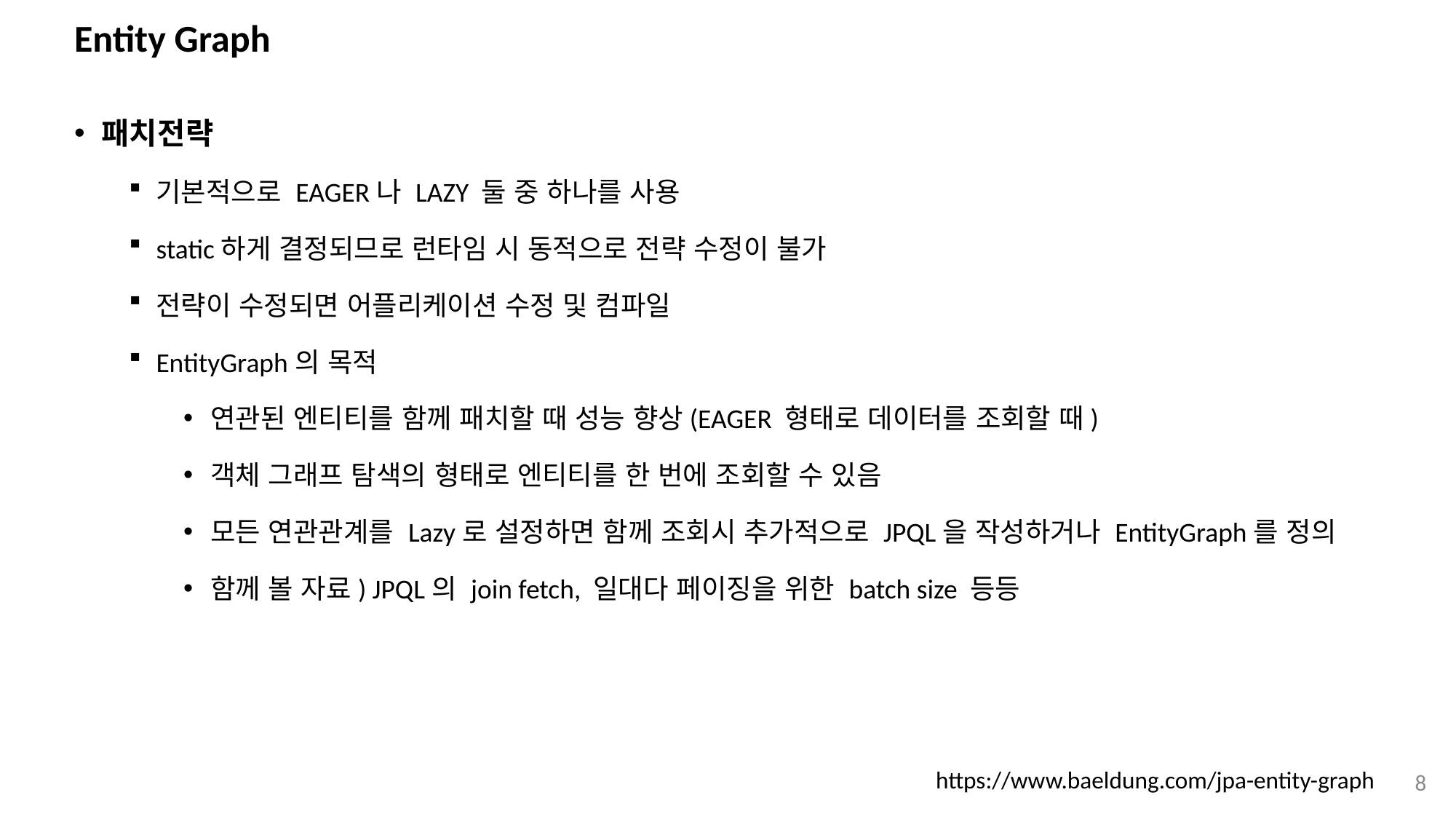

# Entity Graph
패치전략
기본적으로 EAGER나 LAZY 둘 중 하나를 사용
static하게 결정되므로 런타임 시 동적으로 전략 수정이 불가
전략이 수정되면 어플리케이션 수정 및 컴파일
EntityGraph의 목적
연관된 엔티티를 함께 패치할 때 성능 향상(EAGER 형태로 데이터를 조회할 때)
객체 그래프 탐색의 형태로 엔티티를 한 번에 조회할 수 있음
모든 연관관계를 Lazy로 설정하면 함께 조회시 추가적으로 JPQL을 작성하거나 EntityGraph를 정의
함께 볼 자료) JPQL의 join fetch, 일대다 페이징을 위한 batch size 등등

https://www.baeldung.com/jpa-entity-graph
8